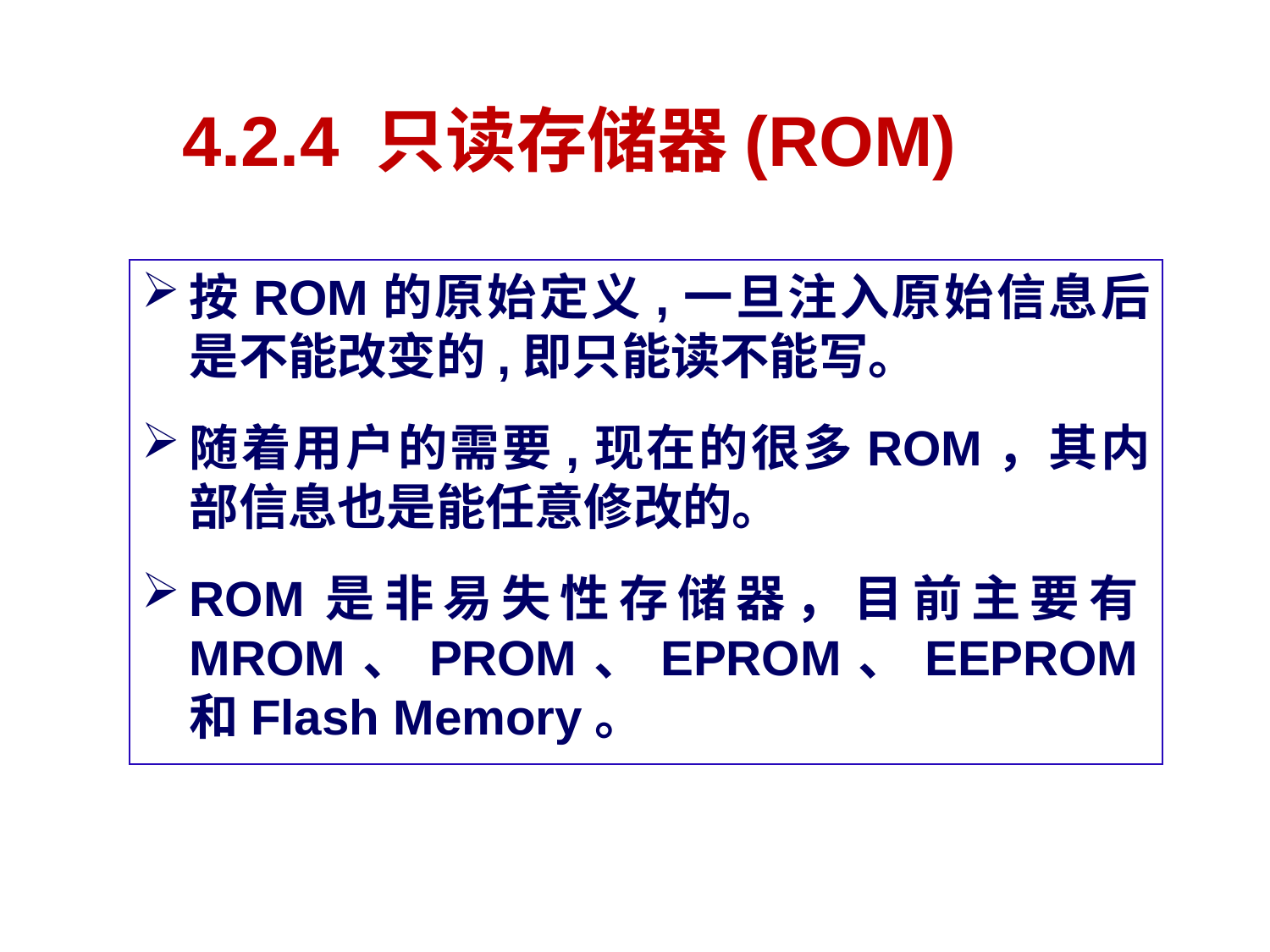

# 4.2.4 只读存储器(ROM)
按ROM的原始定义,一旦注入原始信息后是不能改变的,即只能读不能写。
随着用户的需要,现在的很多ROM，其内部信息也是能任意修改的。
ROM是非易失性存储器，目前主要有MROM、PROM、EPROM、EEPROM和Flash Memory。